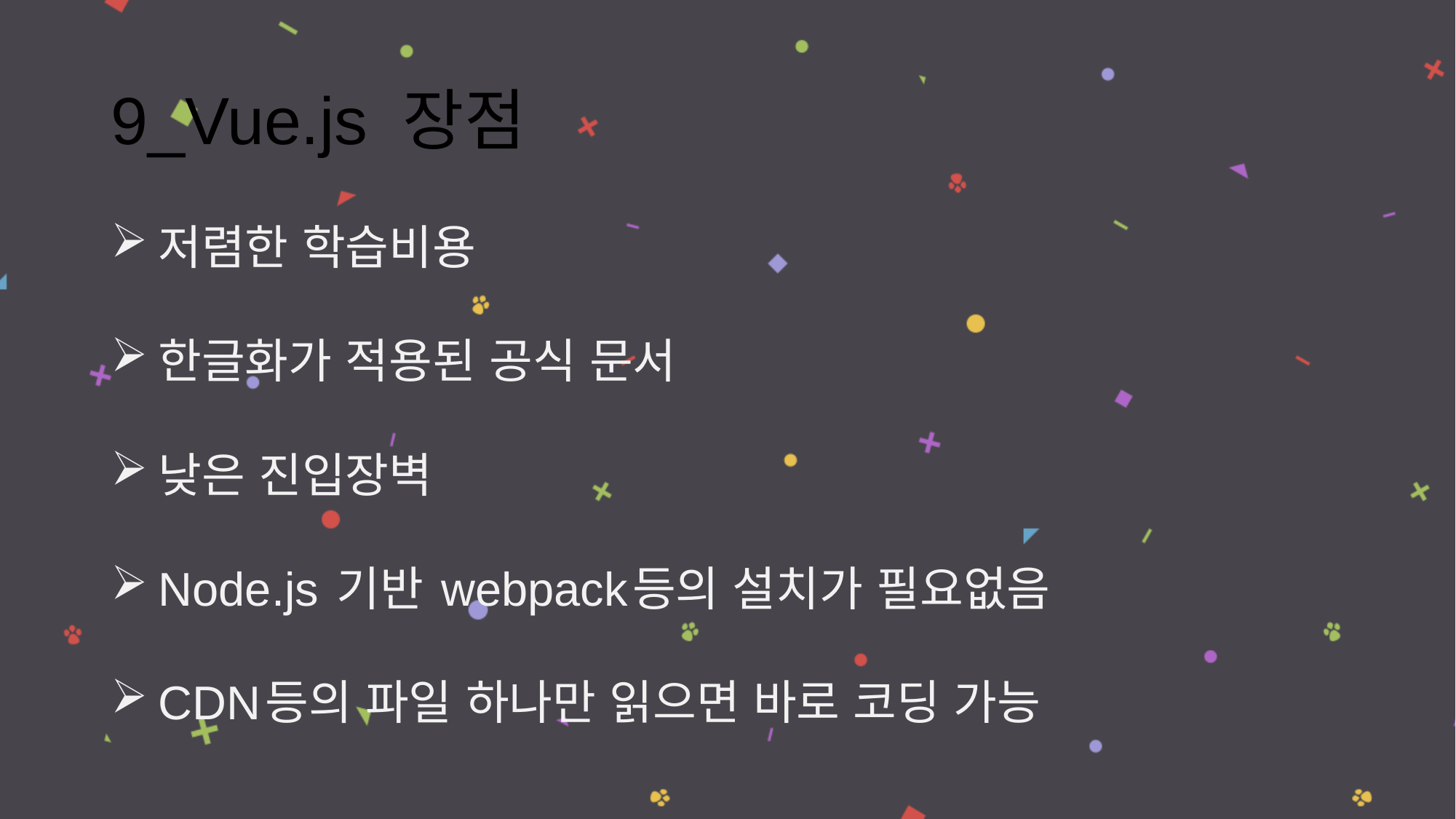

# 9_Vue.js 장점
저렴한 학습비용

한글화가 적용된 공식 문서

낮은 진입장벽

Node.js 기반 webpack등의 설치가 필요없음

CDN등의 파일 하나만 읽으면 바로 코딩 가능